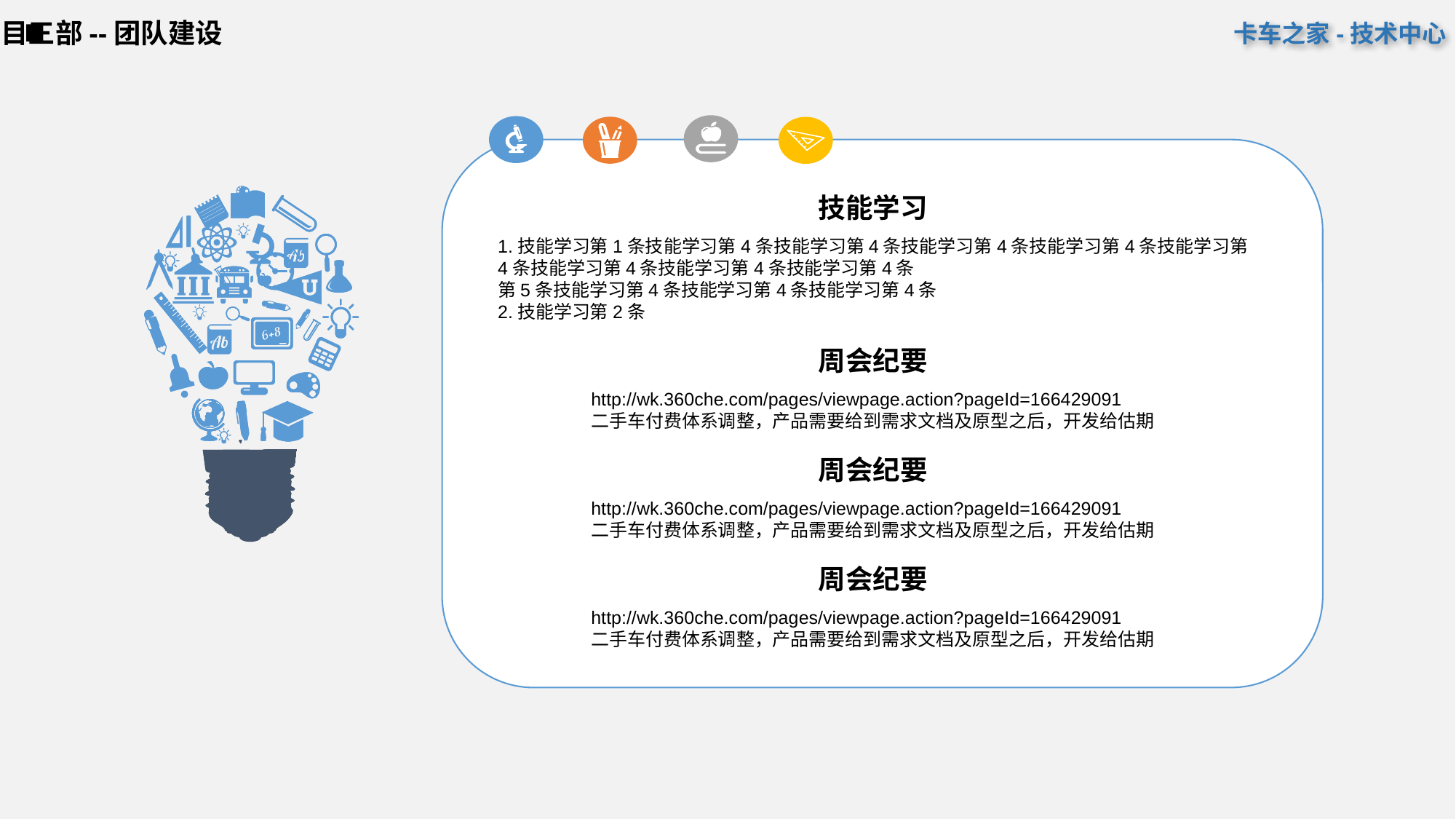

项目三部--团队建设
技能学习
1.技能学习第1条技能学习第4条技能学习第4条技能学习第4条技能学习第4条技能学习第
4条技能学习第4条技能学习第4条技能学习第4条
第5条技能学习第4条技能学习第4条技能学习第4条
2.技能学习第2条
周会纪要
http://wk.360che.com/pages/viewpage.action?pageId=166429091
二手车付费体系调整，产品需要给到需求文档及原型之后，开发给估期
周会纪要
http://wk.360che.com/pages/viewpage.action?pageId=166429091
二手车付费体系调整，产品需要给到需求文档及原型之后，开发给估期
周会纪要
http://wk.360che.com/pages/viewpage.action?pageId=166429091
二手车付费体系调整，产品需要给到需求文档及原型之后，开发给估期